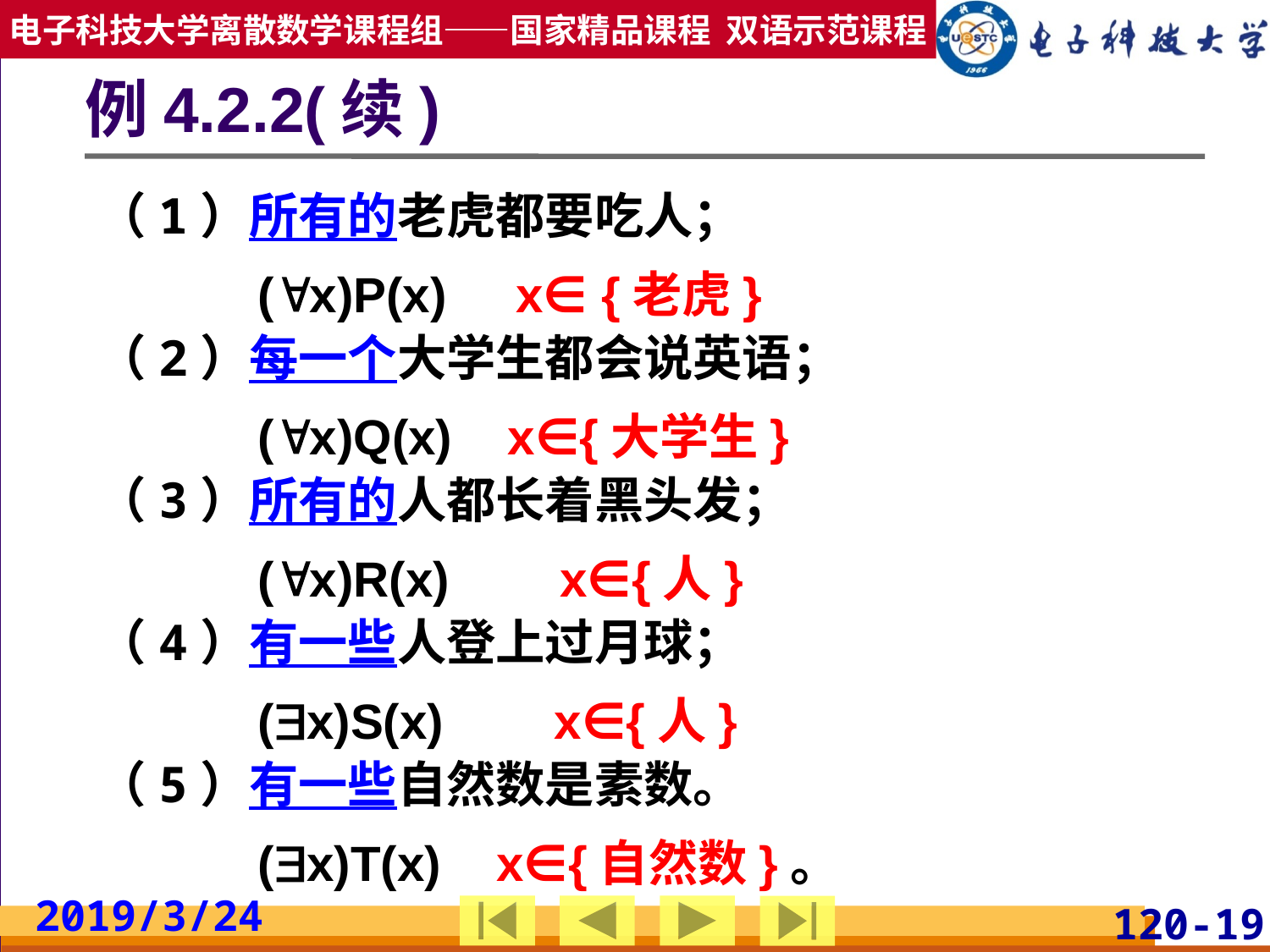

# 例4.2.2(续)
（1）所有的老虎都要吃人；

（2）每一个大学生都会说英语；

（3）所有的人都长着黑头发；

（4）有一些人登上过月球；

（5）有一些自然数是素数。
(∀x)P(x)     x∈ {老虎}

(∀x)Q(x)    x∈{大学生}

(∀x)R(x)        x∈{人}

(∃x)S(x)        x∈{人}

(∃x)T(x)    x∈{自然数}。
2019/3/24